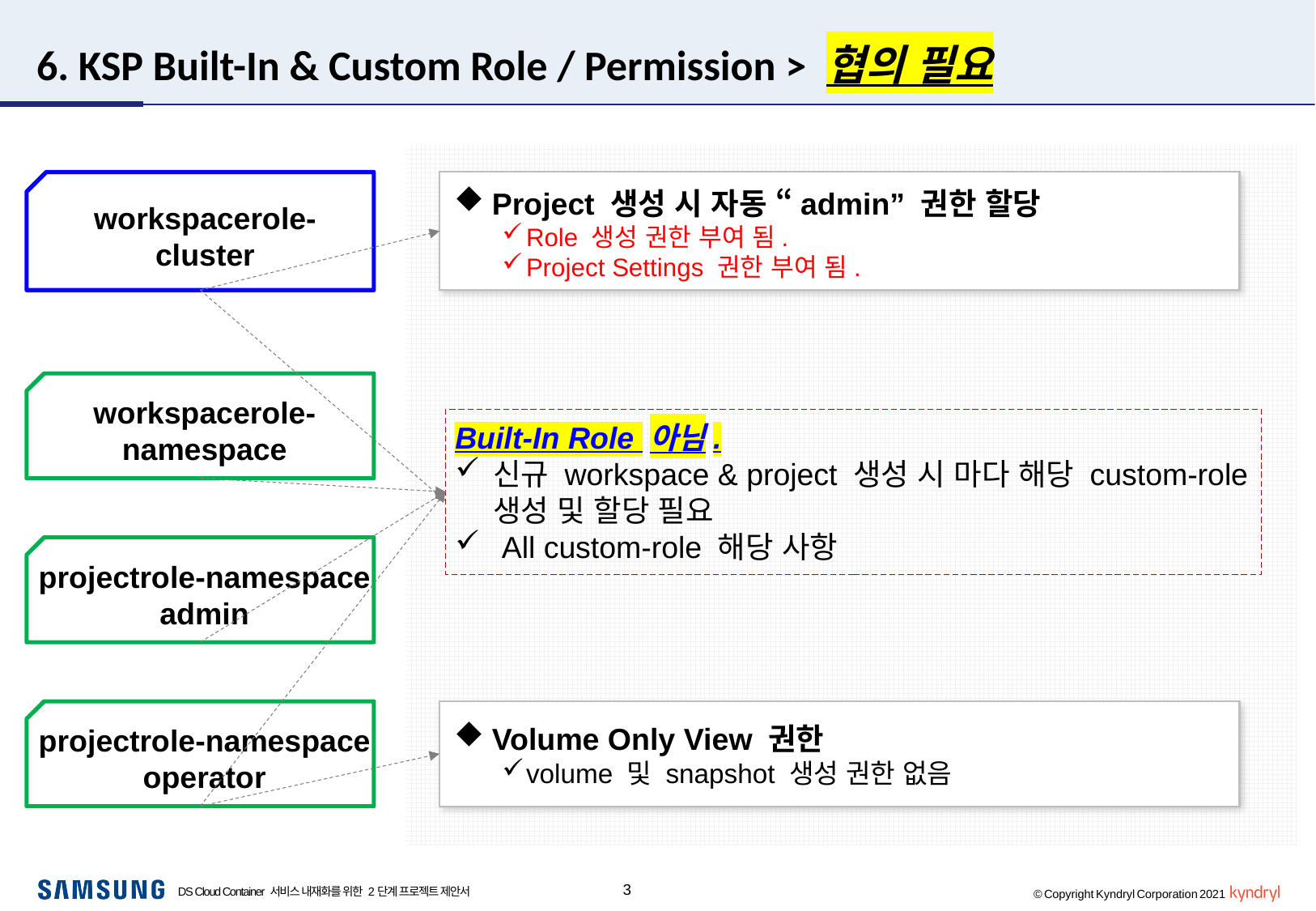

# 6. KSP Built-In & Custom Role / Permission > 협의 필요

workspacerole-
cluster

Project 생성 시 자동 “admin” 권한 할당
Role 생성 권한 부여 됨.
Project Settings 권한 부여 됨.
workspacerole-
namespace
Built-In Role 아님.
신규 workspace & project 생성 시 마다 해당 custom-role 생성 및 할당 필요
 All custom-role 해당 사항
projectrole-namespace
admin
projectrole-namespace
operator

Volume Only View 권한
volume 및 snapshot 생성 권한 없음